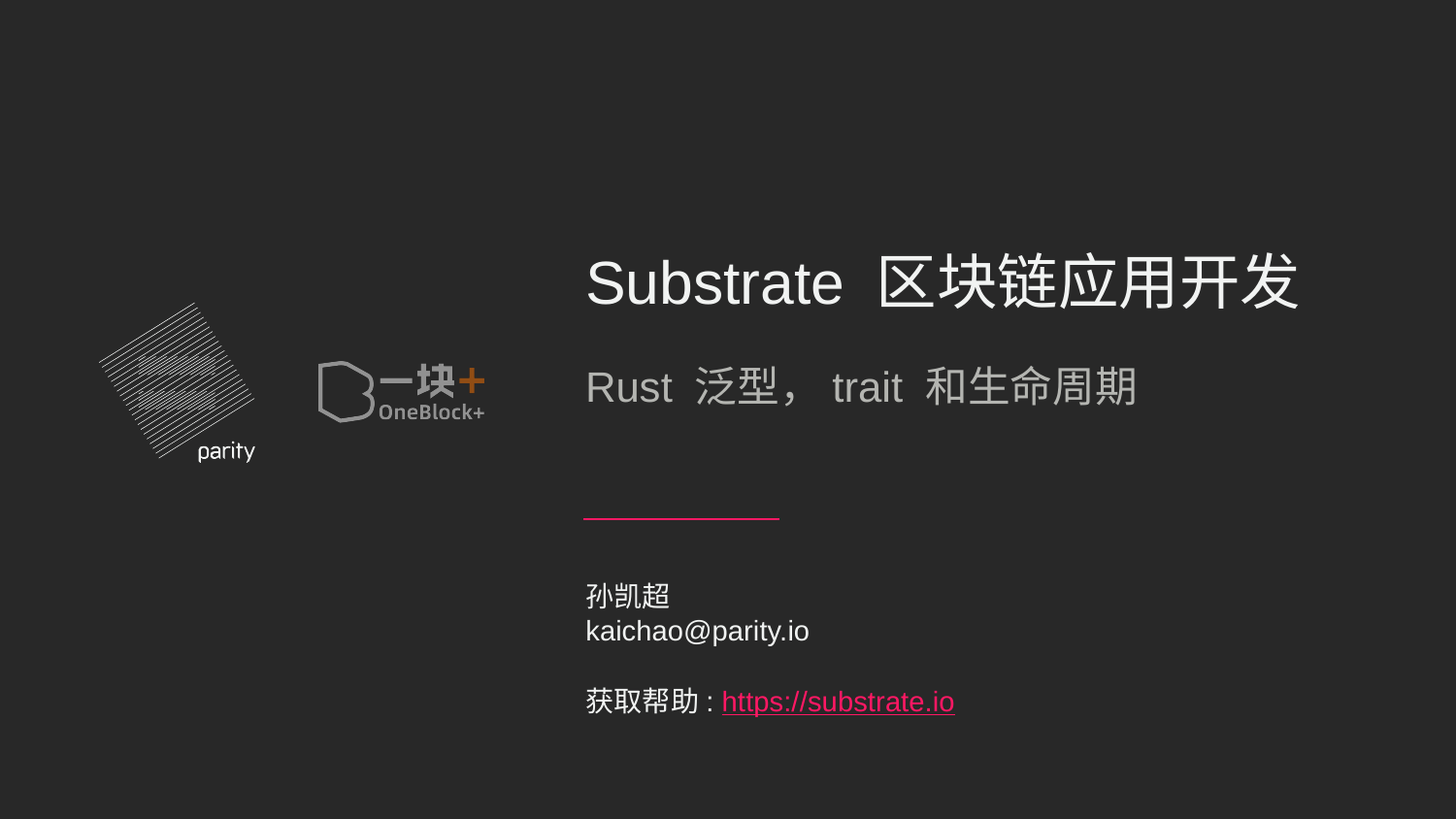

# Substrate 区块链应用开发
Rust 泛型，trait 和生命周期
孙凯超
kaichao@parity.io
获取帮助: https://substrate.io